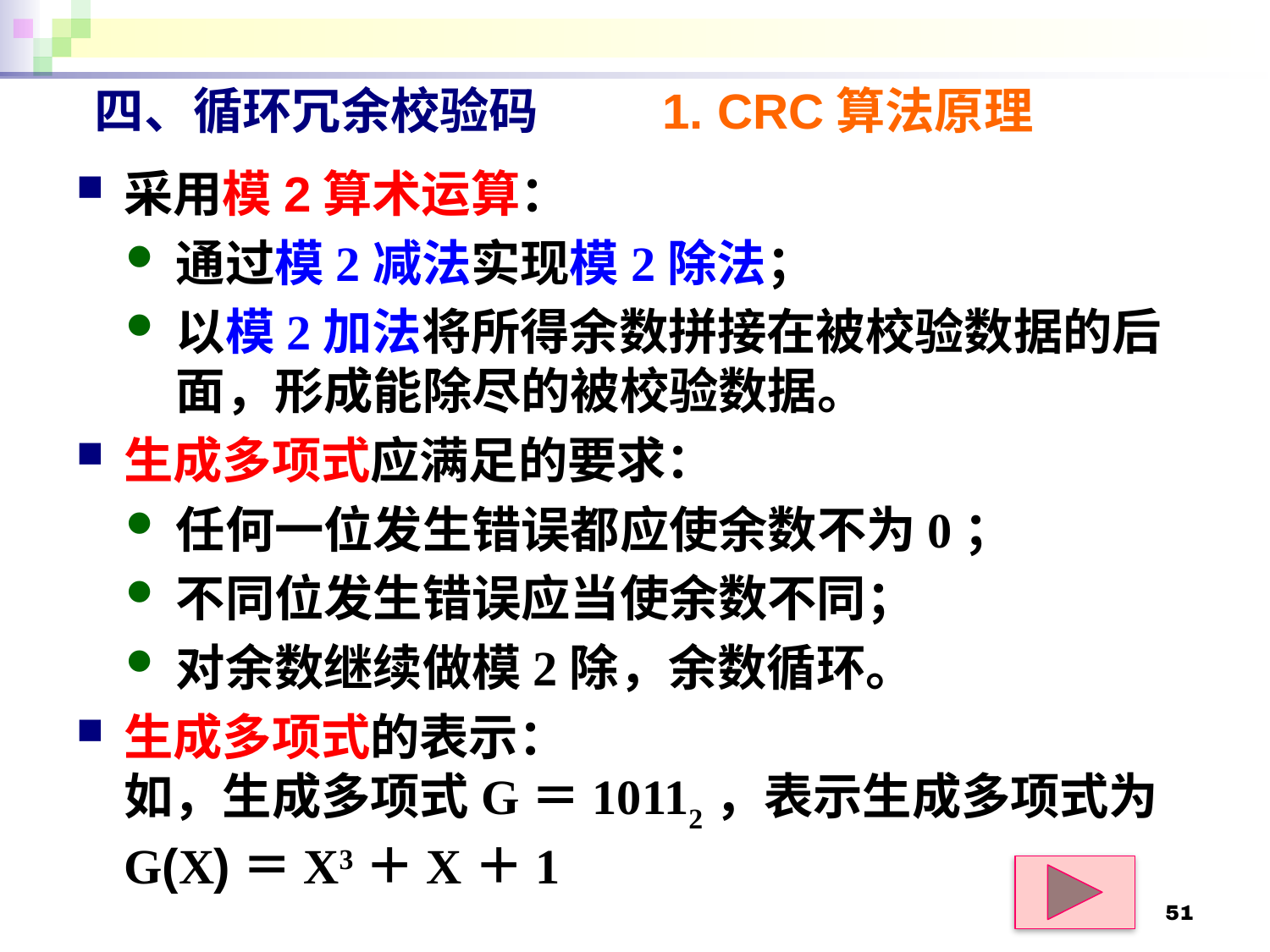

# 四、循环冗余校验码          1. CRC算法原理
采用模2算术运算：
通过模2减法实现模2除法；
以模2加法将所得余数拼接在被校验数据的后面，形成能除尽的被校验数据。
生成多项式应满足的要求：
任何一位发生错误都应使余数不为0；
不同位发生错误应当使余数不同；
对余数继续做模2除，余数循环。
生成多项式的表示：
如，生成多项式G＝10112，表示生成多项式为
G(X)＝X3＋X＋1

51